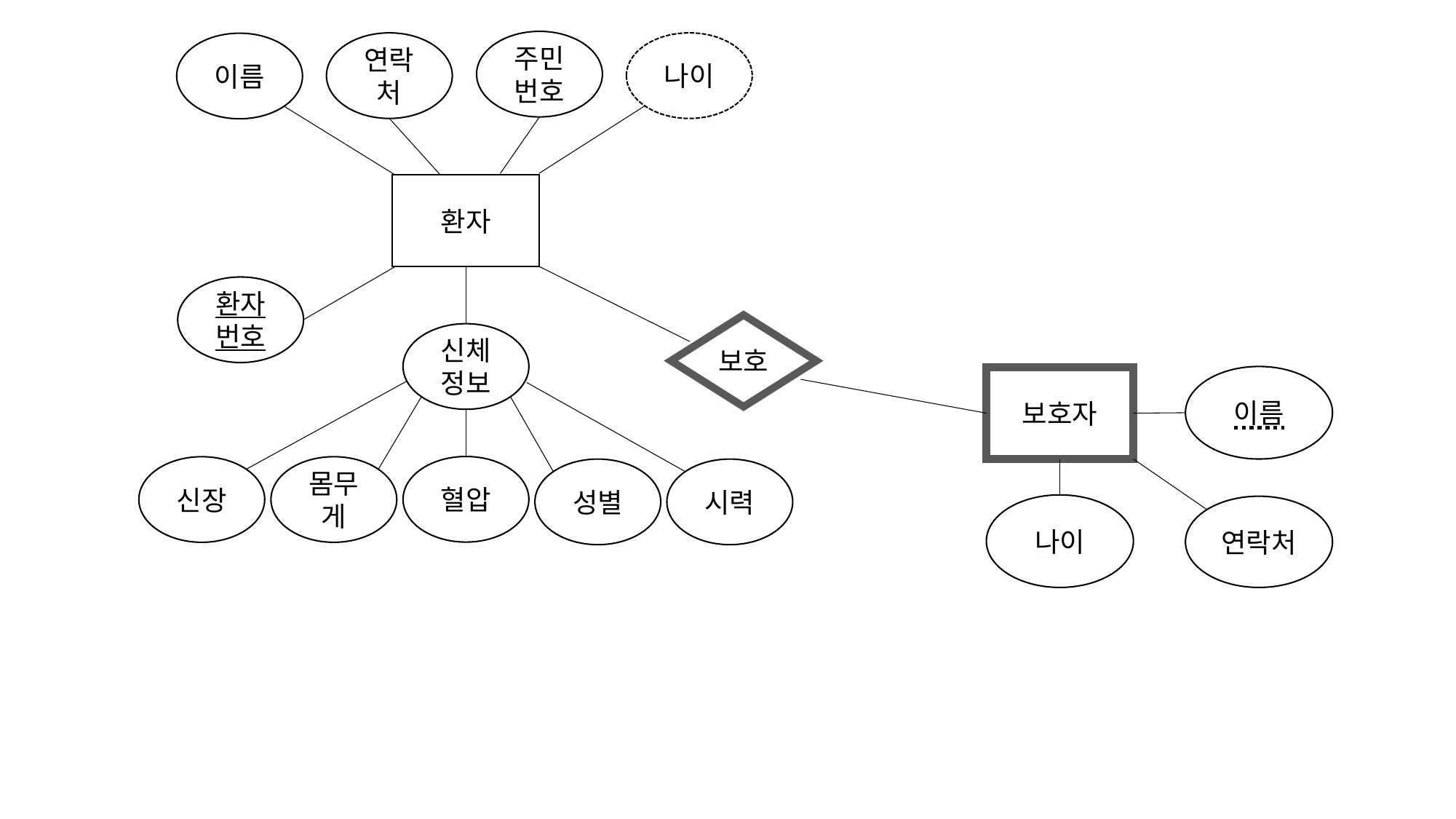

주민번호
연락처
나이
이름
환자
환자번호
보호
신체정보
이름
보호자
혈압
몸무게
신장
성별
시력
나이
연락처